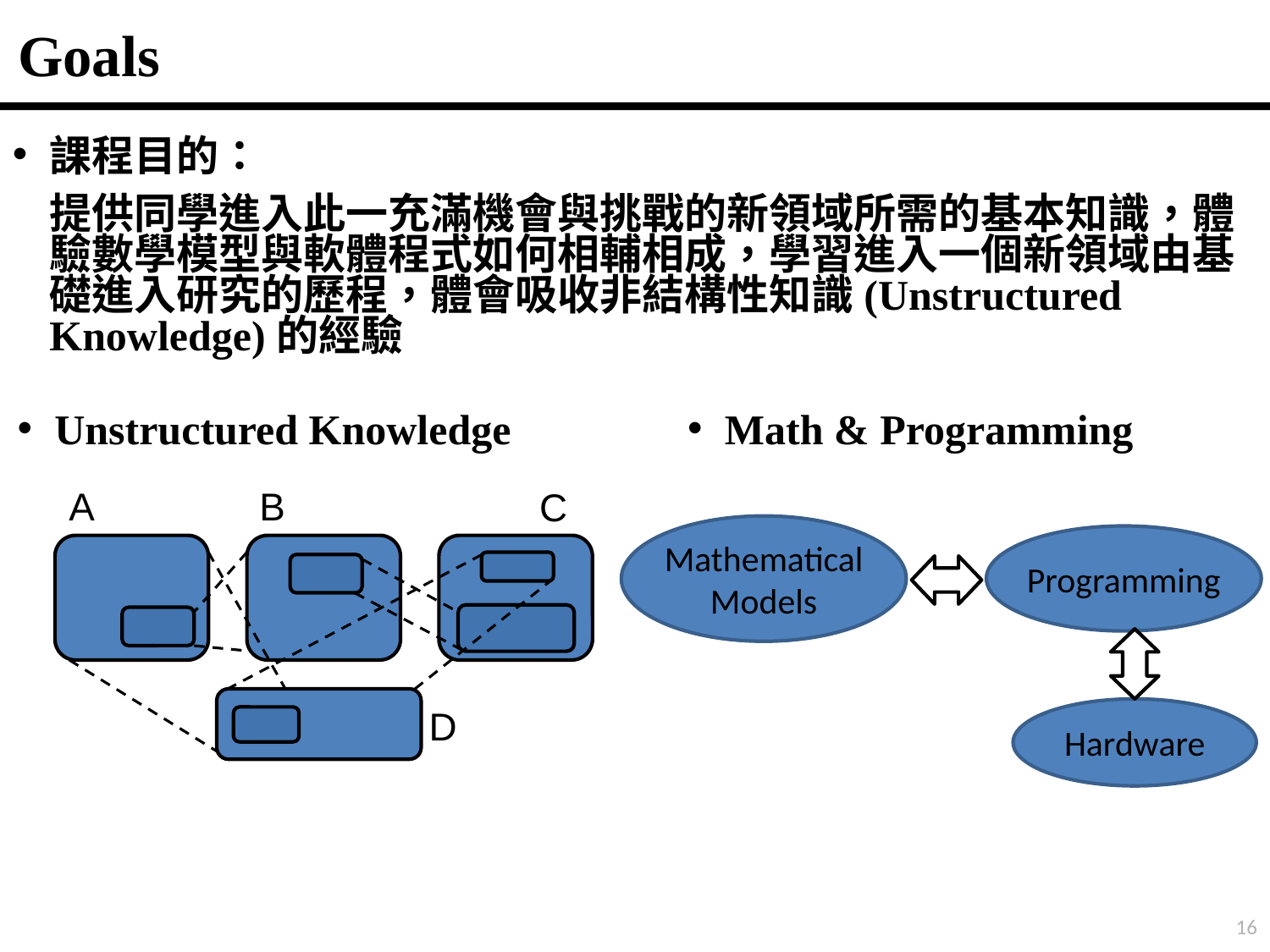

# Goals

課程目的：
提供同學進入此一充滿機會與挑戰的新領域所需的基本知識，體驗數學模型與軟體程式如何相輔相成，學習進入一個新領域由基礎進入研究的歷程，體會吸收非結構性知識(Unstructured Knowledge)的經驗
Unstructured Knowledge
Math & Programming
B
A
C

D

Mathematical
Models
Programming

Hardware
16